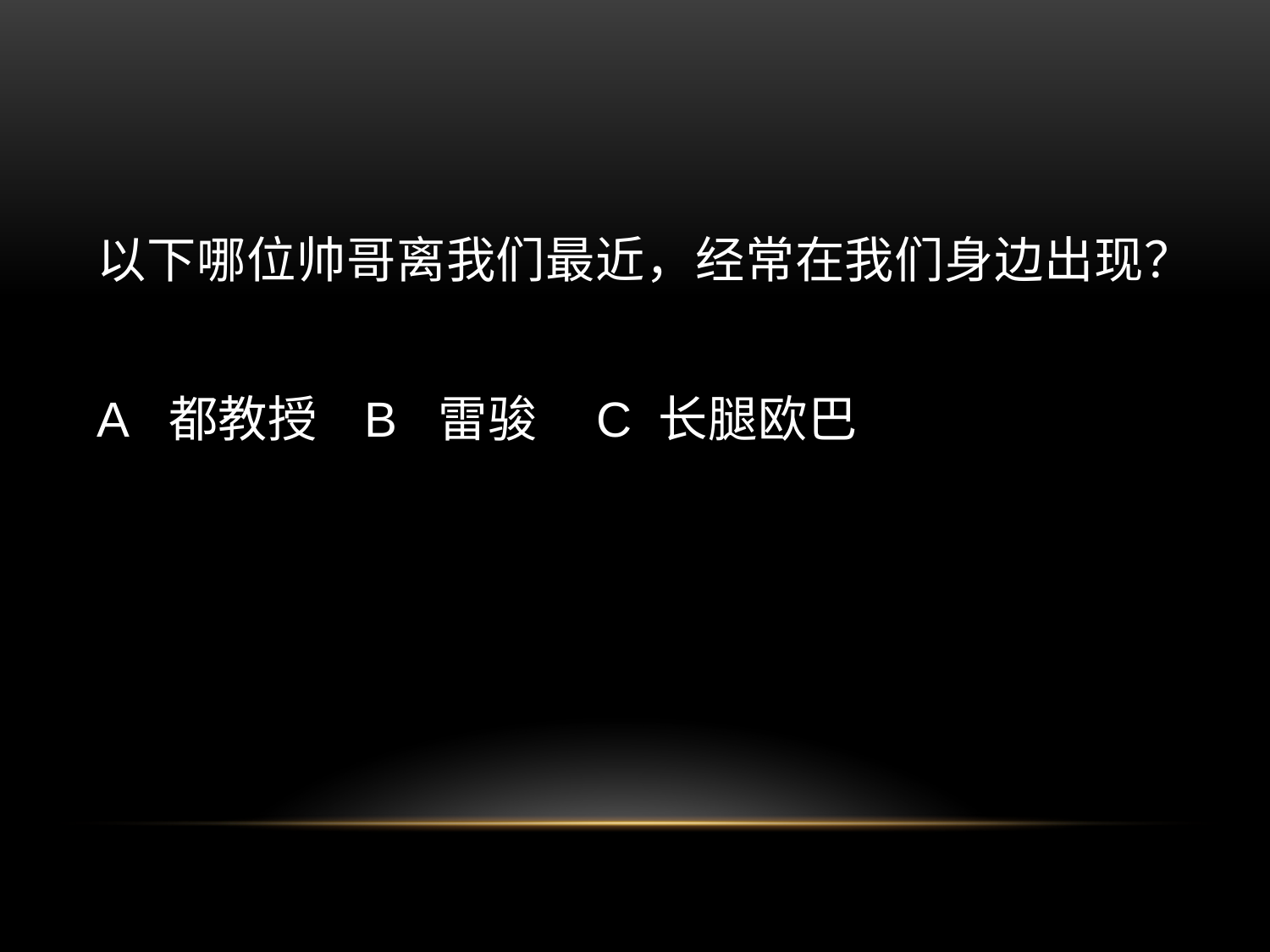

以下哪位帅哥离我们最近，经常在我们身边出现？

A  都教授   B  雷骏    C 长腿欧巴